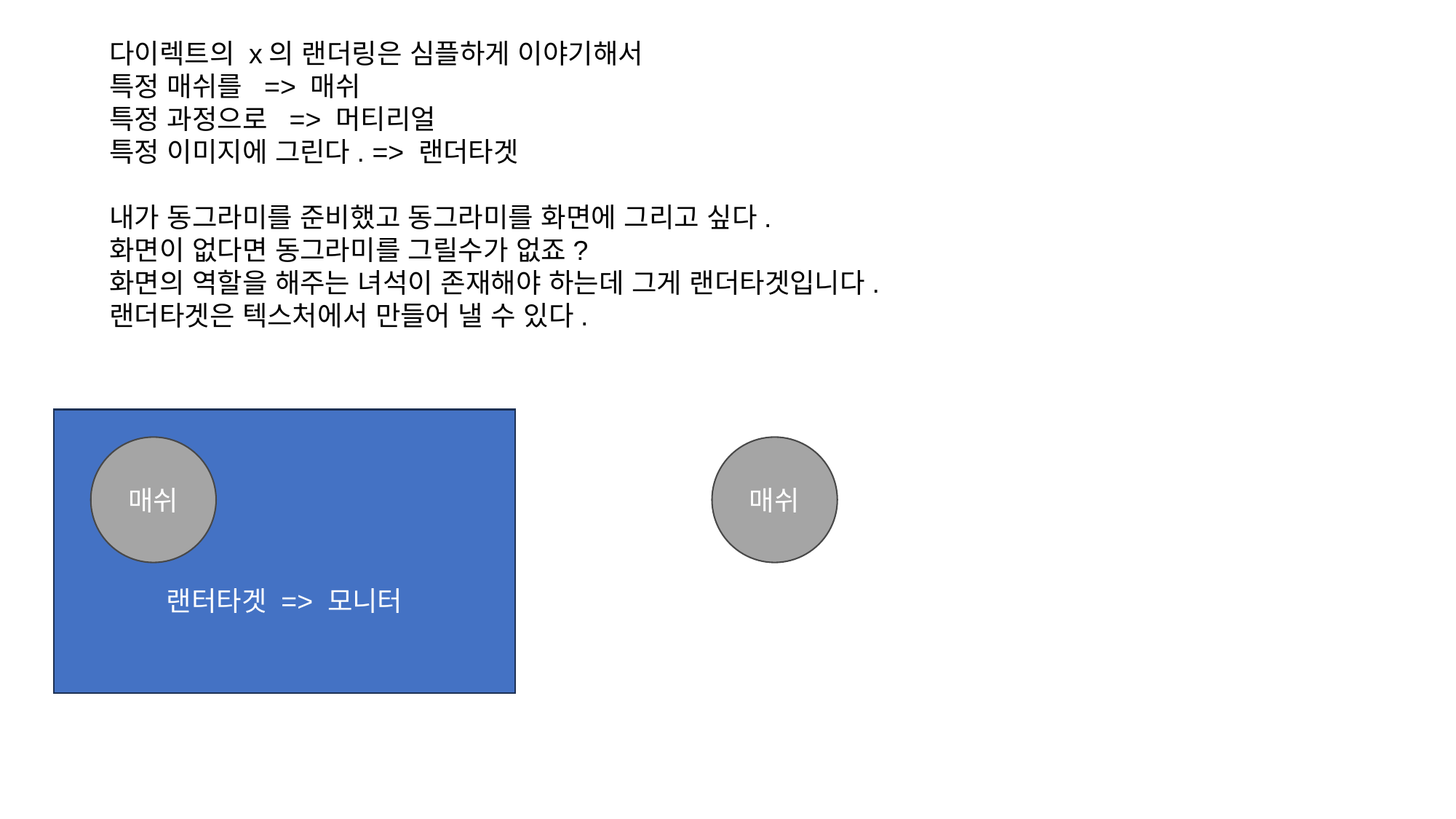

다이렉트의 x의 랜더링은 심플하게 이야기해서
특정 매쉬를  => 매쉬
특정 과정으로  => 머티리얼
특정 이미지에 그린다. => 랜더타겟

내가 동그라미를 준비했고 동그라미를 화면에 그리고 싶다.
화면이 없다면 동그라미를 그릴수가 없죠?
화면의 역할을 해주는 녀석이 존재해야 하는데 그게 랜더타겟입니다.
랜더타겟은 텍스처에서 만들어 낼 수 있다.

랜터타겟 => 모니터
매쉬
매쉬